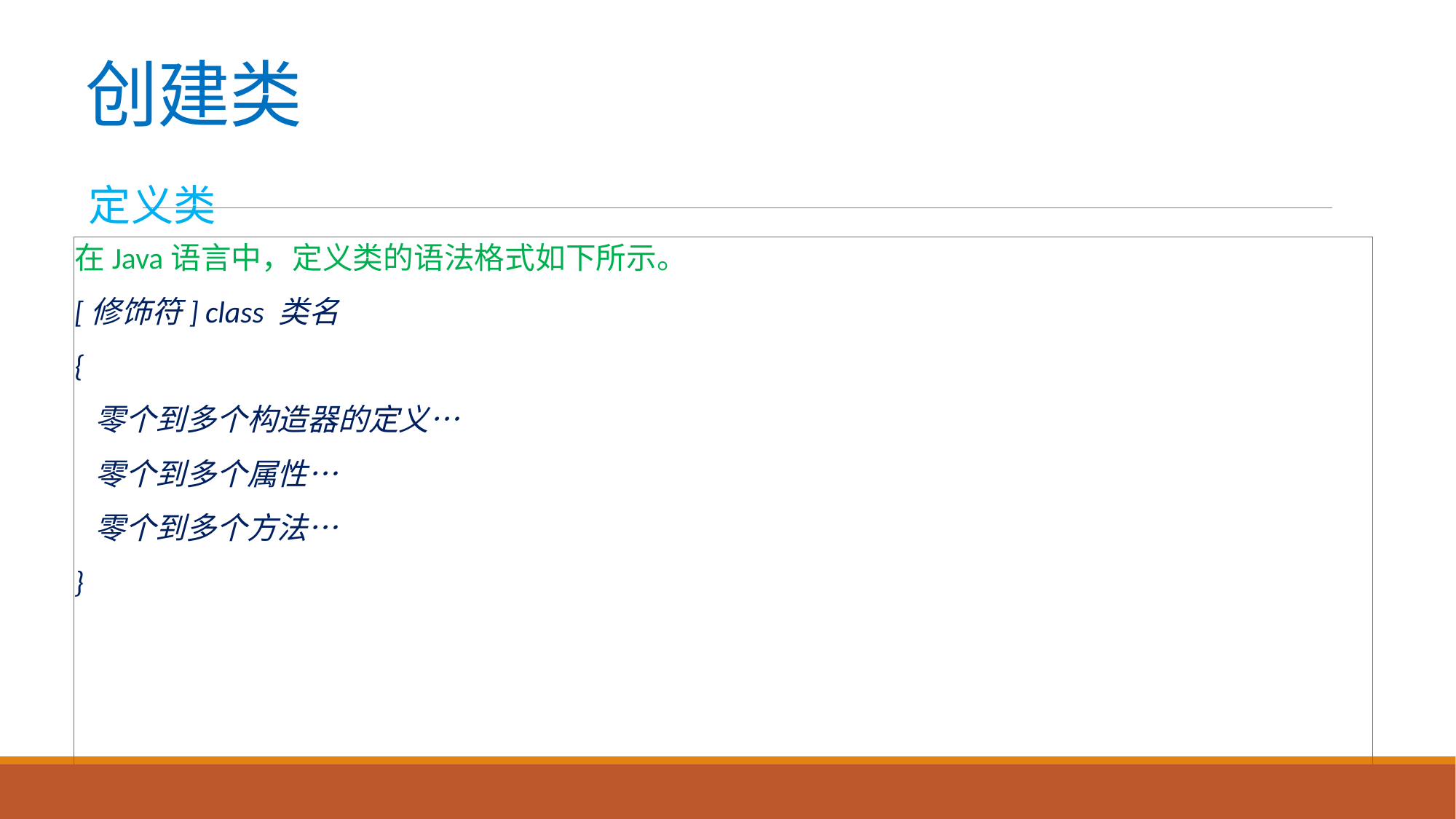

# 创建类
定义类
在Java语言中，定义类的语法格式如下所示。
[修饰符] class 类名
{
  零个到多个构造器的定义…
  零个到多个属性…
  零个到多个方法…
}